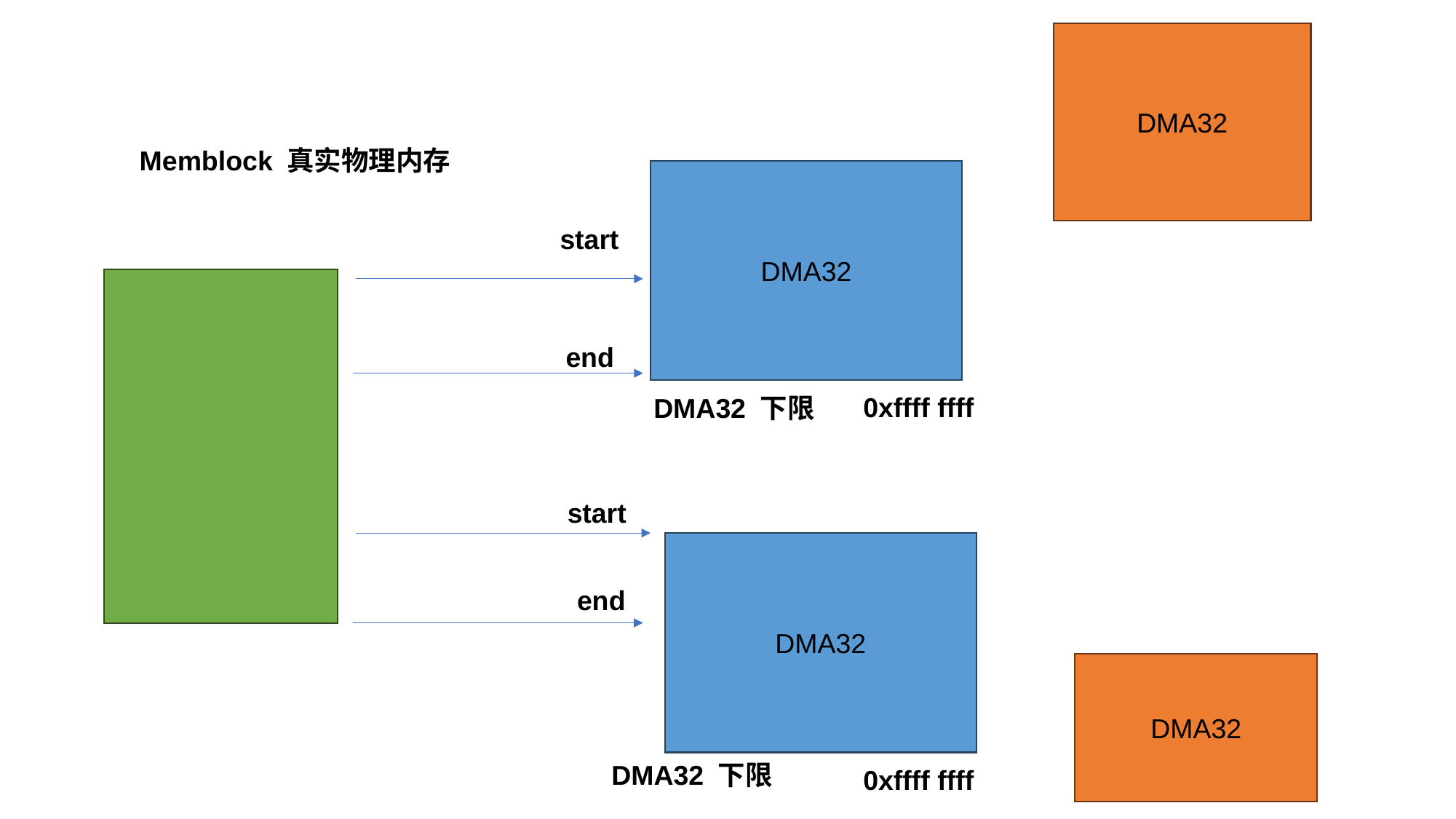

DMA32
Memblock 真实物理内存
DMA32
start

end
0xffff ffff
DMA32 下限
start
DMA32
end
DMA32
DMA32 下限
0xffff ffff